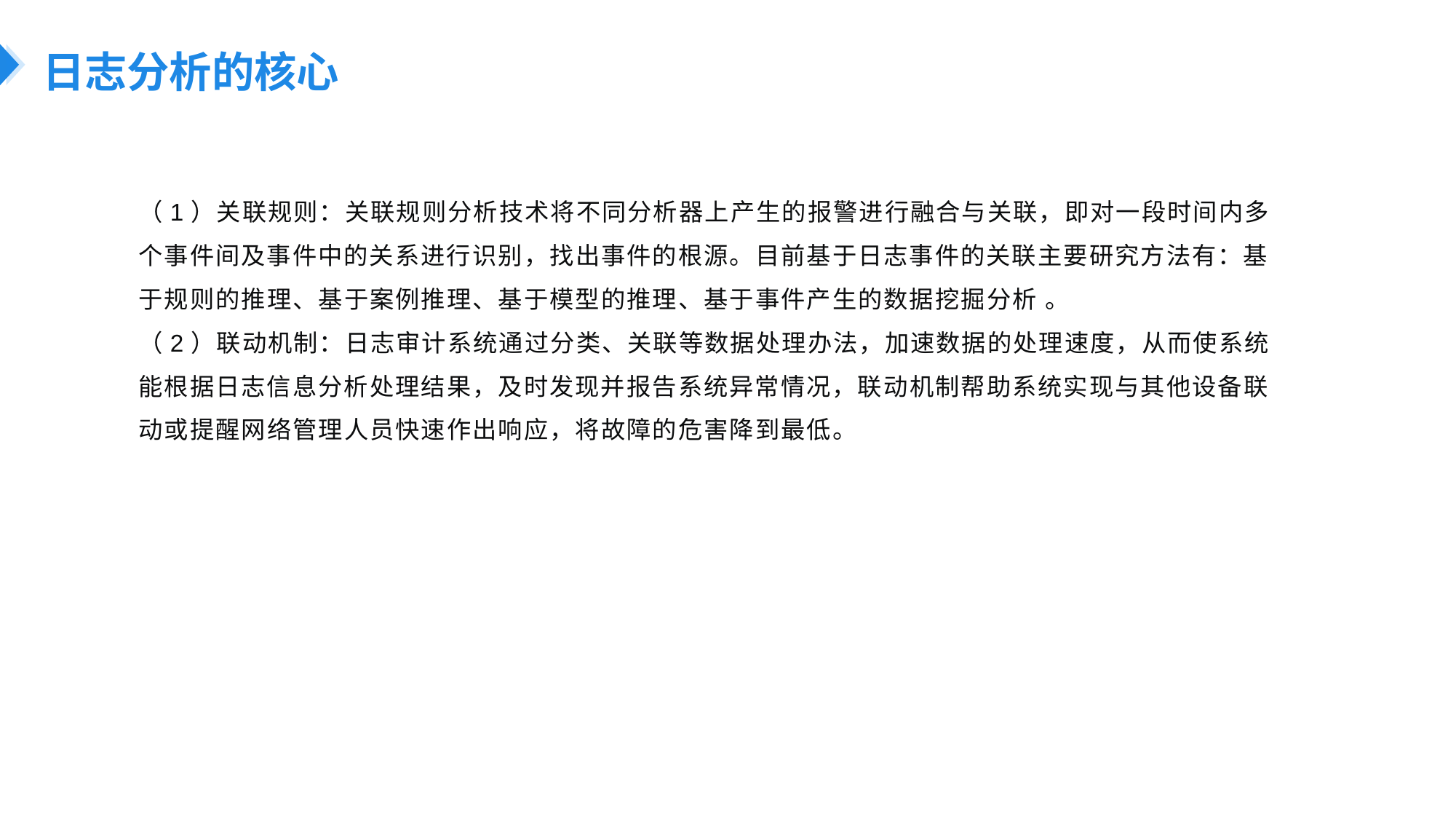

# 日志分析的核心
（1）关联规则：关联规则分析技术将不同分析器上产生的报警进行融合与关联，即对一段时间内多个事件间及事件中的关系进行识别，找出事件的根源。目前基于日志事件的关联主要研究方法有：基于规则的推理、基于案例推理、基于模型的推理、基于事件产生的数据挖掘分析 。
（2）联动机制：日志审计系统通过分类、关联等数据处理办法，加速数据的处理速度，从而使系统能根据日志信息分析处理结果，及时发现并报告系统异常情况，联动机制帮助系统实现与其他设备联动或提醒网络管理人员快速作出响应，将故障的危害降到最低。